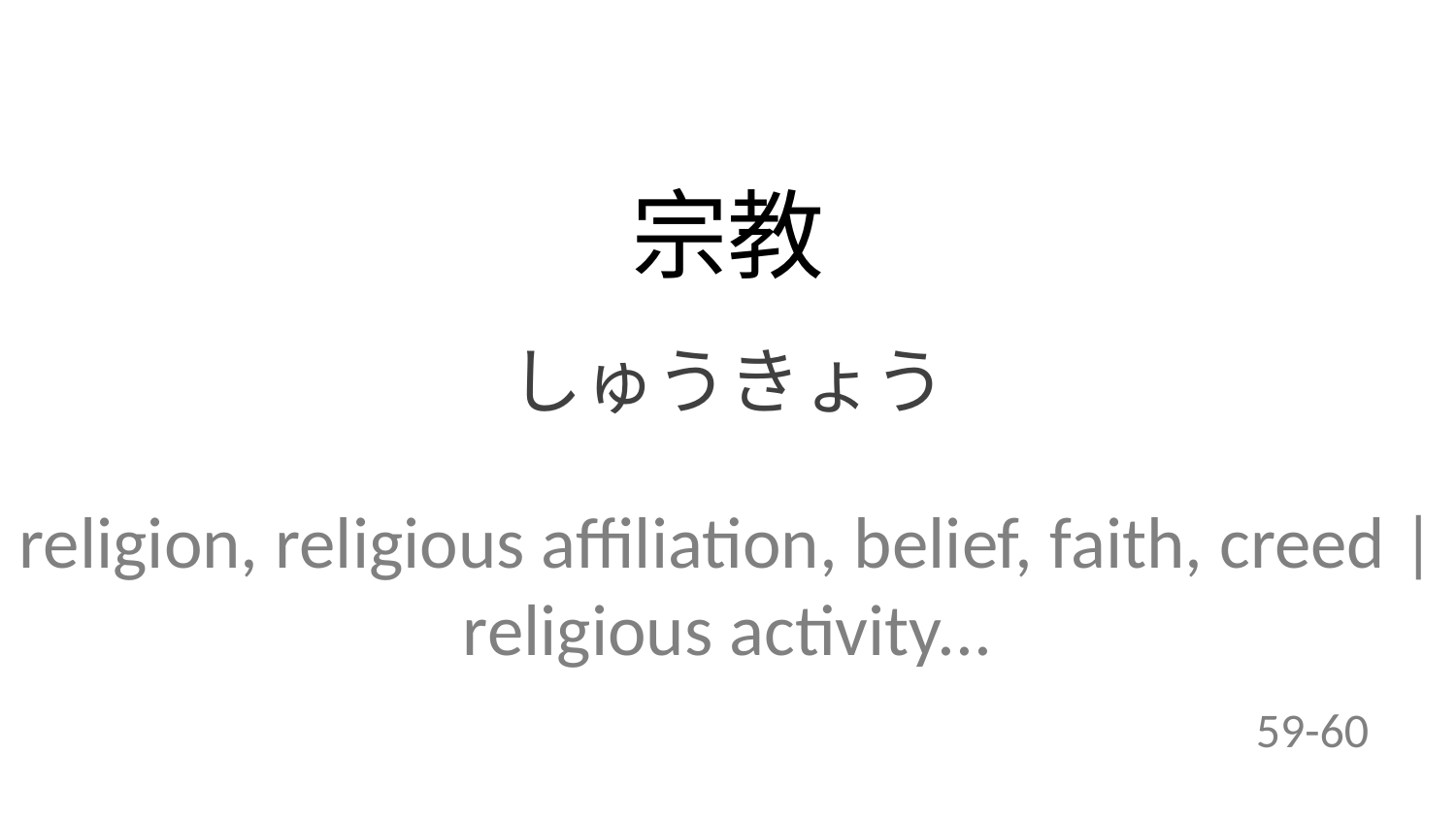

宗教

しゅうきょう
religion, religious affiliation, belief, faith, creed | religious activity...
59-60